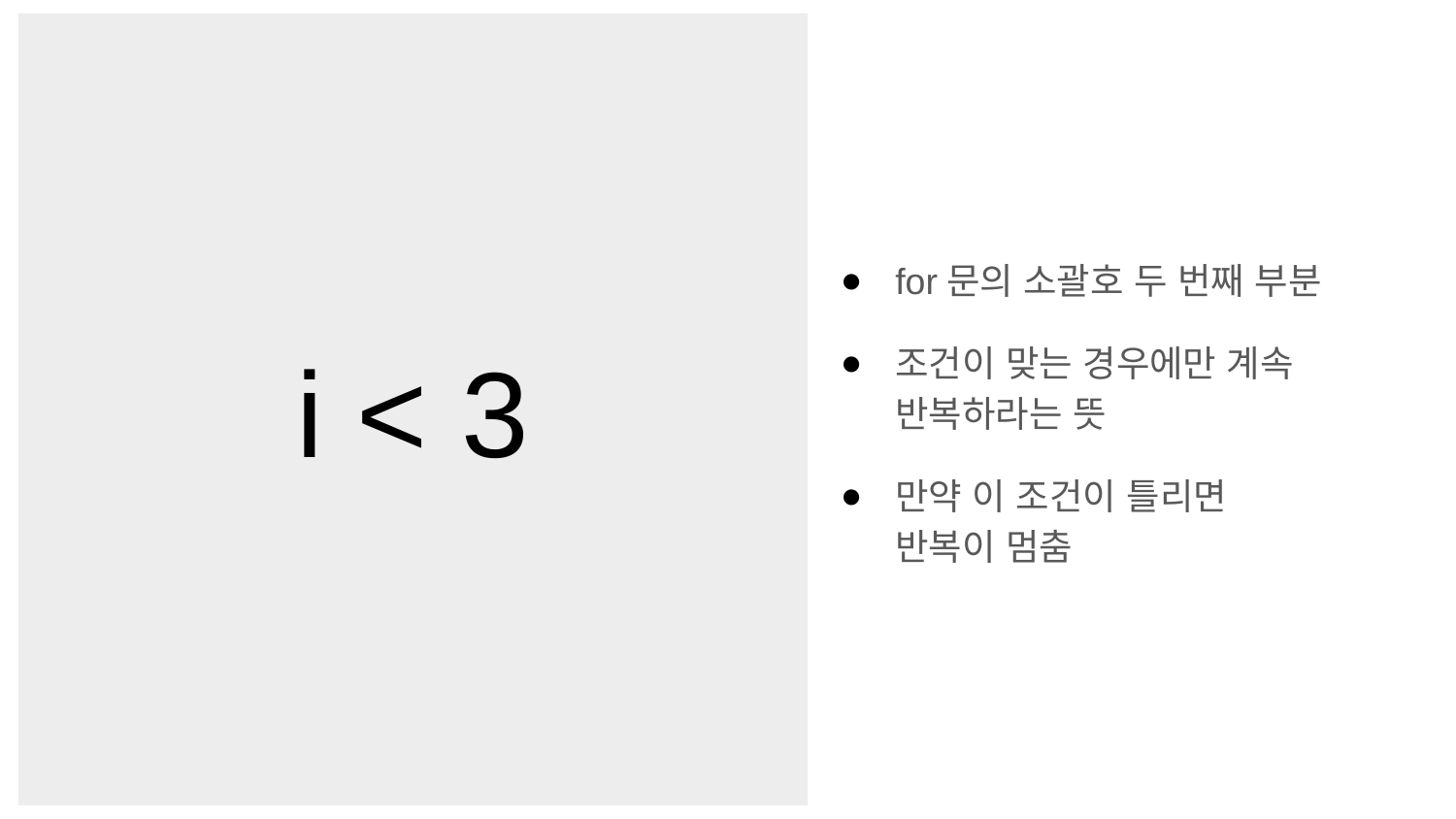

for문의 소괄호 두 번째 부분
조건이 맞는 경우에만 계속 반복하라는 뜻
만약 이 조건이 틀리면
반복이 멈춤
i < 3